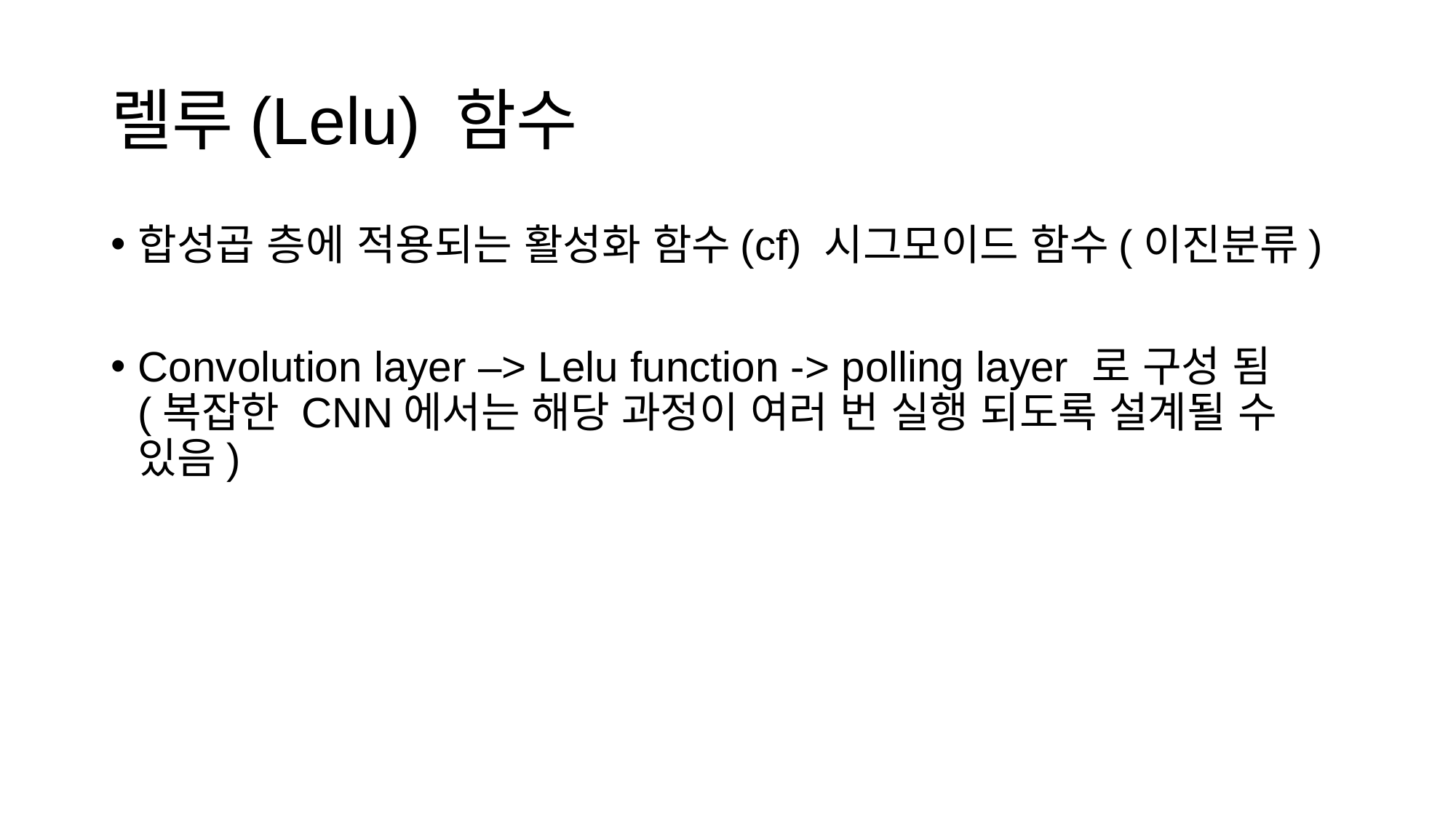

# 렐루(Lelu) 함수
합성곱 층에 적용되는 활성화 함수(cf) 시그모이드 함수(이진분류)

Convolution layer –> Lelu function -> polling layer 로 구성 됨(복잡한 CNN에서는 해당 과정이 여러 번 실행 되도록 설계될 수 있음)